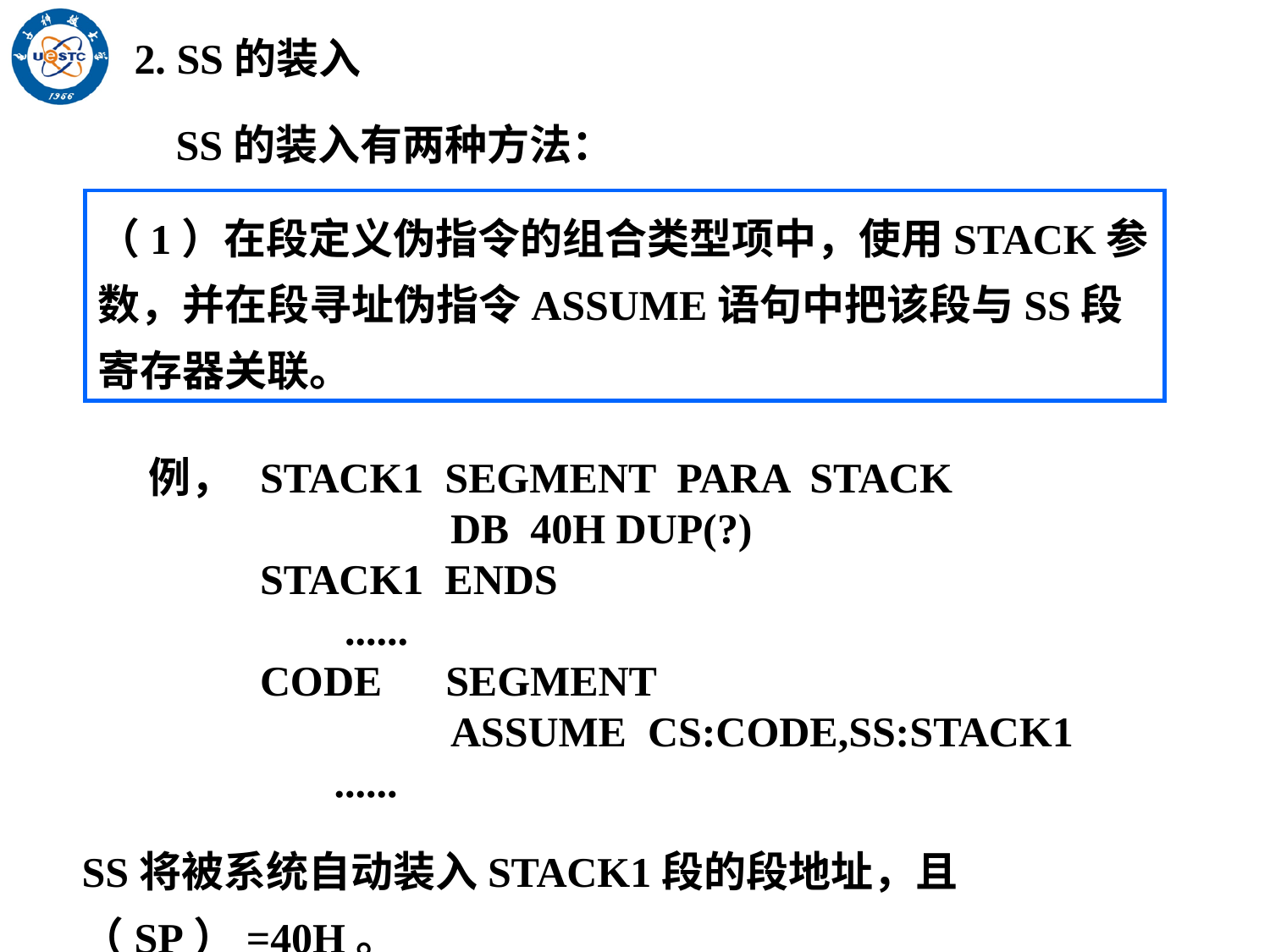

2. SS的装入
SS的装入有两种方法：
（1）在段定义伪指令的组合类型项中，使用STACK参数，并在段寻址伪指令ASSUME语句中把该段与SS段寄存器关联。
例，
STACK1  SEGMENT  PARA  STACK
                  DB  40H DUP(?)
STACK1  ENDS
        ......
CODE      SEGMENT
                  ASSUME  CS:CODE,SS:STACK1
       ......
SS将被系统自动装入STACK1段的段地址，且（SP）=40H。